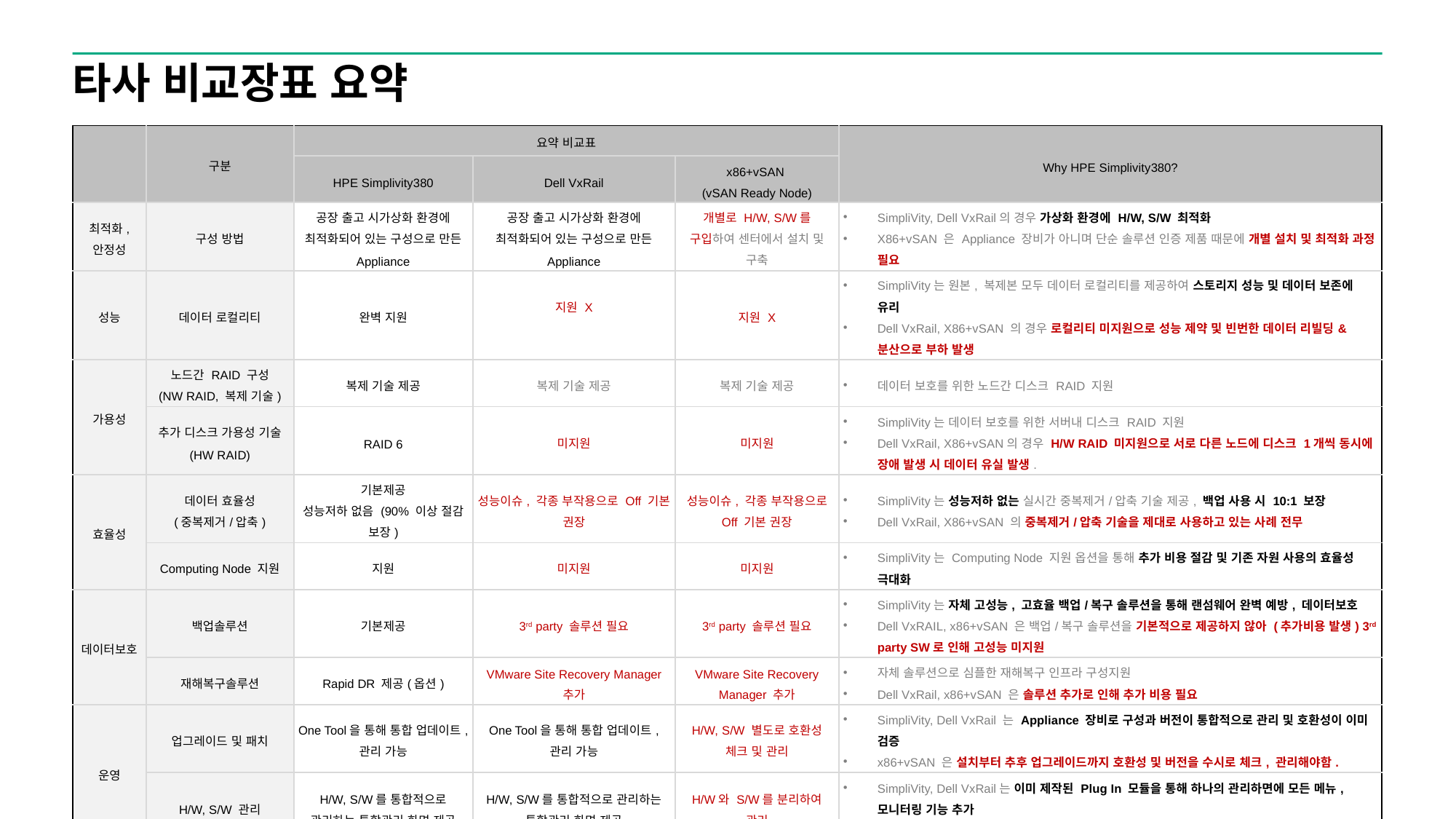

# 타사 비교장표 요약
|  | 구분 | 요약 비교표 |  |  | Why HPE Simplivity380? |
| --- | --- | --- | --- | --- | --- |
|  |  | HPE Simplivity380 | Dell VxRail | x86+vSAN (vSAN Ready Node) |  |
| 최적화, 안정성 | 구성 방법 | 공장 출고 시가상화 환경에 최적화되어 있는 구성으로 만든 Appliance | 공장 출고 시가상화 환경에 최적화되어 있는 구성으로 만든 Appliance | 개별로 H/W, S/W를 구입하여 센터에서 설치 및 구축 | SimpliVity, Dell VxRail의 경우 가상화 환경에 H/W, S/W 최적화 X86+vSAN 은 Appliance 장비가 아니며 단순 솔루션 인증 제품 때문에 개별 설치 및 최적화 과정 필요 |
| 성능 | 데이터 로컬리티 | 완벽 지원 | 지원 X | 지원 X | SimpliVity는 원본, 복제본 모두 데이터 로컬리티를 제공하여 스토리지 성능 및 데이터 보존에 유리 Dell VxRail, X86+vSAN 의 경우 로컬리티 미지원으로 성능 제약 및 빈번한 데이터 리빌딩&분산으로 부하 발생 |
| 가용성 | 노드간 RAID 구성 (NW RAID, 복제 기술) | 복제 기술 제공 | 복제 기술 제공 | 복제 기술 제공 | 데이터 보호를 위한 노드간 디스크 RAID 지원 |
|  | 추가 디스크 가용성 기술 (HW RAID) | RAID 6 | 미지원 | 미지원 | SimpliVity는 데이터 보호를 위한 서버내 디스크 RAID 지원 Dell VxRail, X86+vSAN의 경우 H/W RAID 미지원으로 서로 다른 노드에 디스크 1개씩 동시에 장애 발생 시 데이터 유실 발생. |
| 효율성 | 데이터 효율성 (중복제거/압축) | 기본제공 성능저하 없음 (90% 이상 절감 보장) | 성능이슈, 각종 부작용으로 Off 기본 권장 | 성능이슈, 각종 부작용으로 Off 기본 권장 | SimpliVity는 성능저하 없는 실시간 중복제거/압축 기술 제공, 백업 사용 시 10:1 보장 Dell VxRail, X86+vSAN 의 중복제거/압축 기술을 제대로 사용하고 있는 사례 전무 |
|  | Computing Node 지원 | 지원 | 미지원 | 미지원 | SimpliVity는 Computing Node 지원 옵션을 통해 추가 비용 절감 및 기존 자원 사용의 효율성 극대화 |
| 데이터보호 | 백업솔루션 | 기본제공 | 3rd party 솔루션 필요 | 3rd party 솔루션 필요 | SimpliVity는 자체 고성능, 고효율 백업/복구 솔루션을 통해 랜섬웨어 완벽 예방, 데이터보호 Dell VxRAIL, x86+vSAN 은 백업/복구 솔루션을 기본적으로 제공하지 않아 (추가비용 발생) 3rd party SW로 인해 고성능 미지원 |
|  | 재해복구솔루션 | Rapid DR 제공(옵션) | VMware Site Recovery Manager 추가 | VMware Site Recovery Manager 추가 | 자체 솔루션으로 심플한 재해복구 인프라 구성지원 Dell VxRail, x86+vSAN 은 솔루션 추가로 인해 추가 비용 필요 |
| 운영 | 업그레이드 및 패치 | One Tool을 통해 통합 업데이트, 관리 가능 | One Tool을 통해 통합 업데이트, 관리 가능 | H/W, S/W 별도로 호환성 체크 및 관리 | SimpliVity, Dell VxRail 는 Appliance 장비로 구성과 버전이 통합적으로 관리 및 호환성이 이미 검증 x86+vSAN 은 설치부터 추후 업그레이드까지 호환성 및 버전을 수시로 체크, 관리해야함. |
|  | H/W, S/W 관리 | H/W, S/W를 통합적으로 관리하는 통합관리 화면 제공 | H/W, S/W를 통합적으로 관리하는 통합관리 화면 제공 | H/W와 S/W를 분리하여 관리 | SimpliVity, Dell VxRail는 이미 제작된 Plug In 모듈을 통해 하나의 관리하면에 모든 메뉴, 모니터링 기능 추가 x86+vSAN 은 Appliance 제품이 아니기 때문에 H/W와 가상화 관리 화면을 분리하여 모니터링 |